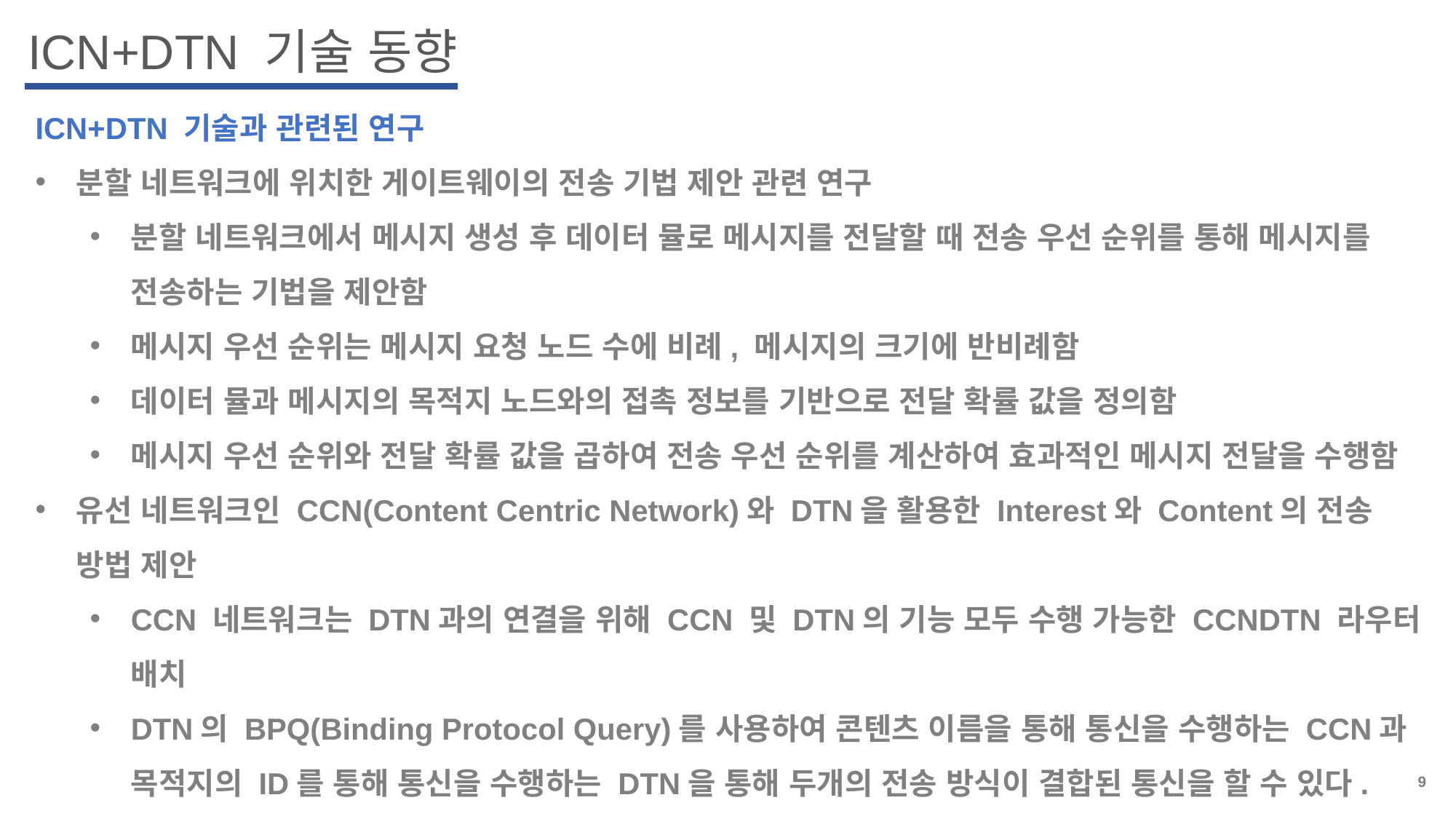

ICN+DTN 기술 동향
ICN+DTN 기술과 관련된 연구
분할 네트워크에 위치한 게이트웨이의 전송 기법 제안 관련 연구
분할 네트워크에서 메시지 생성 후 데이터 뮬로 메시지를 전달할 때 전송 우선 순위를 통해 메시지를 전송하는 기법을 제안함
메시지 우선 순위는 메시지 요청 노드 수에 비례, 메시지의 크기에 반비례함
데이터 뮬과 메시지의 목적지 노드와의 접촉 정보를 기반으로 전달 확률 값을 정의함
메시지 우선 순위와 전달 확률 값을 곱하여 전송 우선 순위를 계산하여 효과적인 메시지 전달을 수행함
유선 네트워크인 CCN(Content Centric Network)와 DTN을 활용한 Interest와 Content의 전송 방법 제안
CCN 네트워크는 DTN과의 연결을 위해 CCN 및 DTN의 기능 모두 수행 가능한 CCNDTN 라우터 배치
DTN의 BPQ(Binding Protocol Query)를 사용하여 콘텐츠 이름을 통해 통신을 수행하는 CCN과 목적지의 ID를 통해 통신을 수행하는 DTN을 통해 두개의 전송 방식이 결합된 통신을 할 수 있다.
9